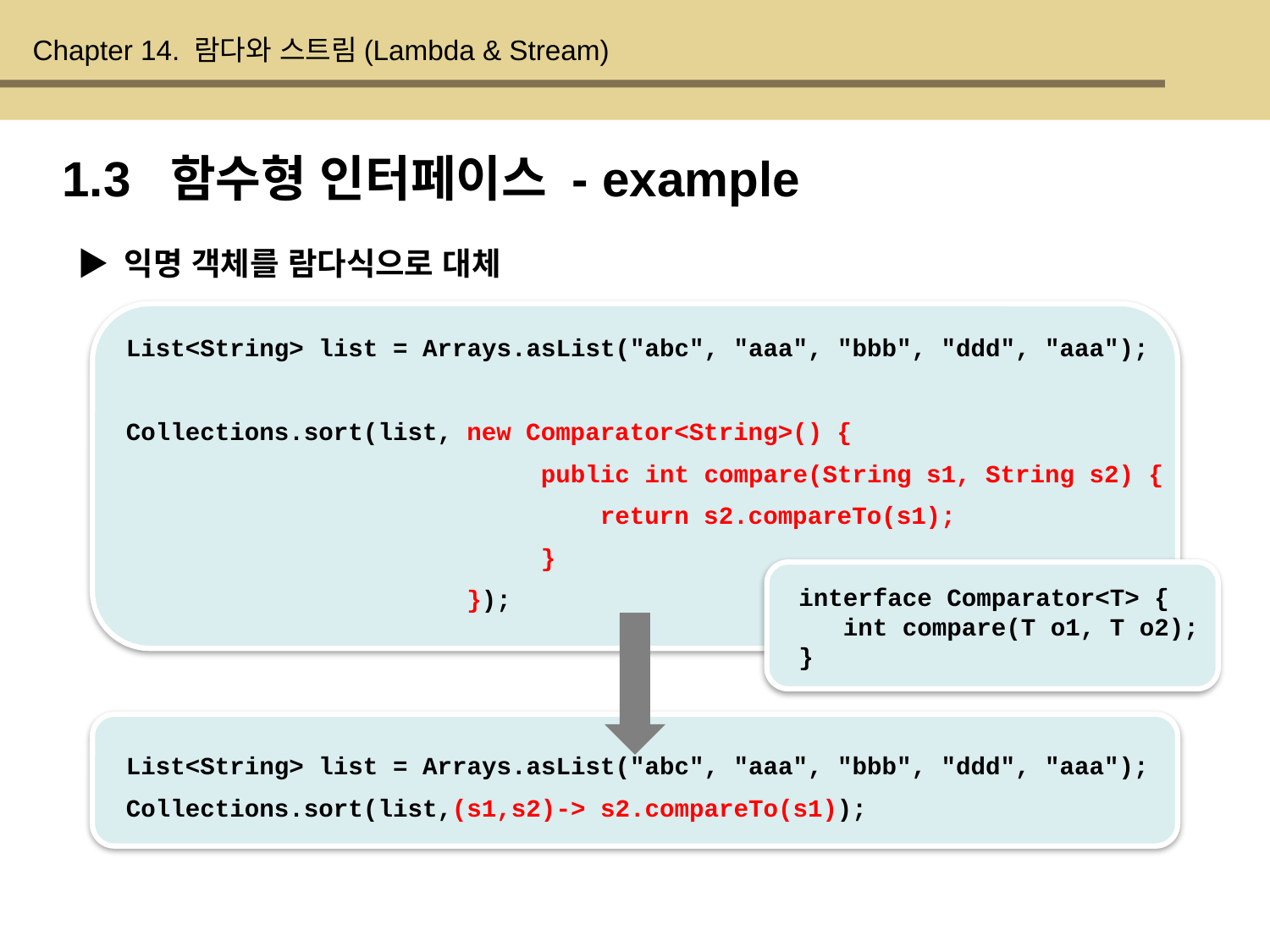

Chapter 14. 람다와 스트림(Lambda & Stream)

1.3  함수형 인터페이스 - example
▶ 익명 객체를 람다식으로 대체

List<String> list = Arrays.asList("abc", "aaa", "bbb", "ddd", "aaa");

Collections.sort(list, new Comparator<String>() {
                            public int compare(String s1, String s2) {
                                return s2.compareTo(s1);
                            }
                       });

 interface Comparator<T> {
    int compare(T o1, T o2);
 }

List<String> list = Arrays.asList("abc", "aaa", "bbb", "ddd", "aaa");
Collections.sort(list,(s1,s2)-> s2.compareTo(s1));